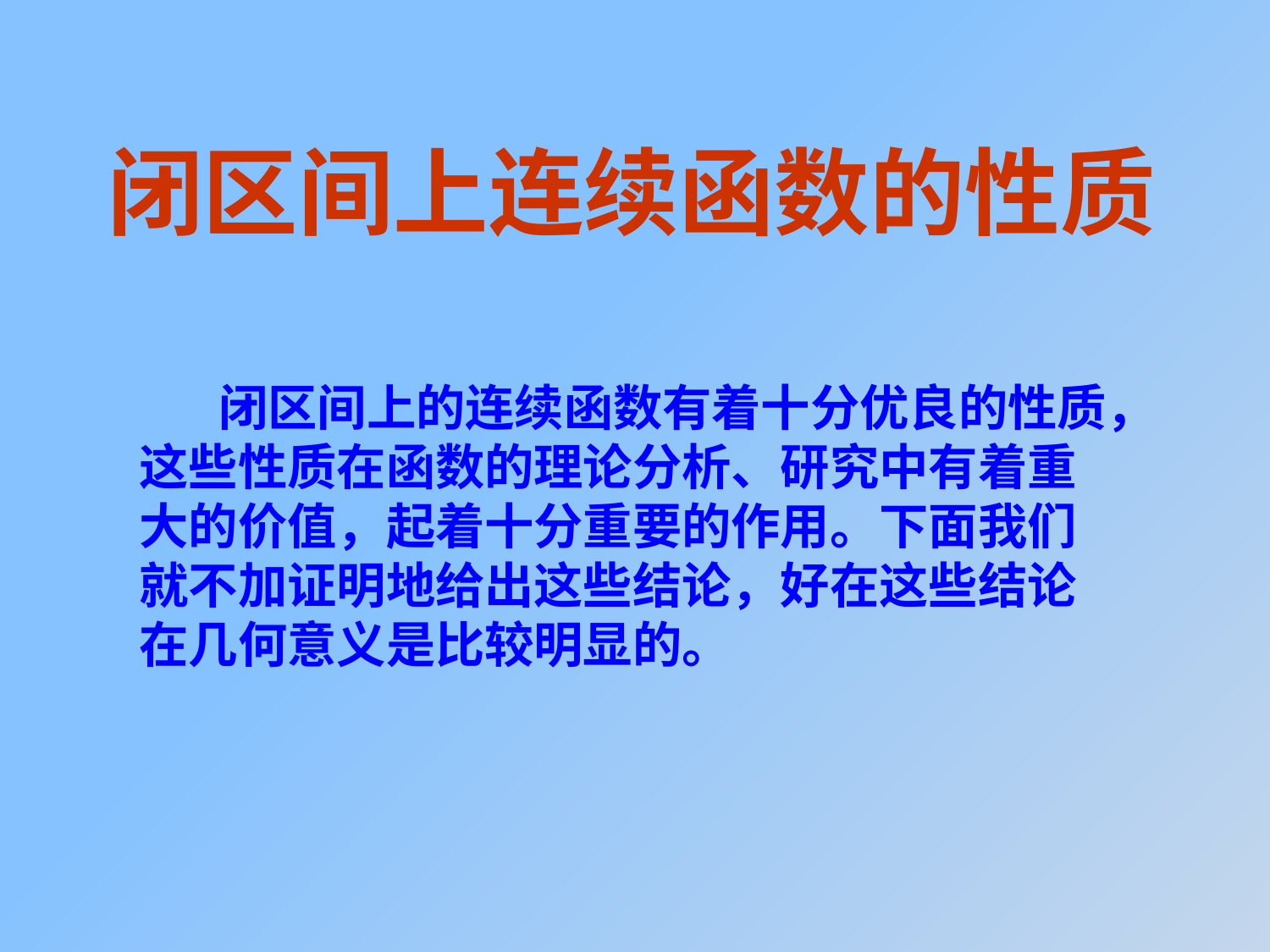

闭区间上连续函数的性质
      闭区间上的连续函数有着十分优良的性质，这些性质在函数的理论分析、研究中有着重大的价值，起着十分重要的作用。下面我们就不加证明地给出这些结论，好在这些结论在几何意义是比较明显的。